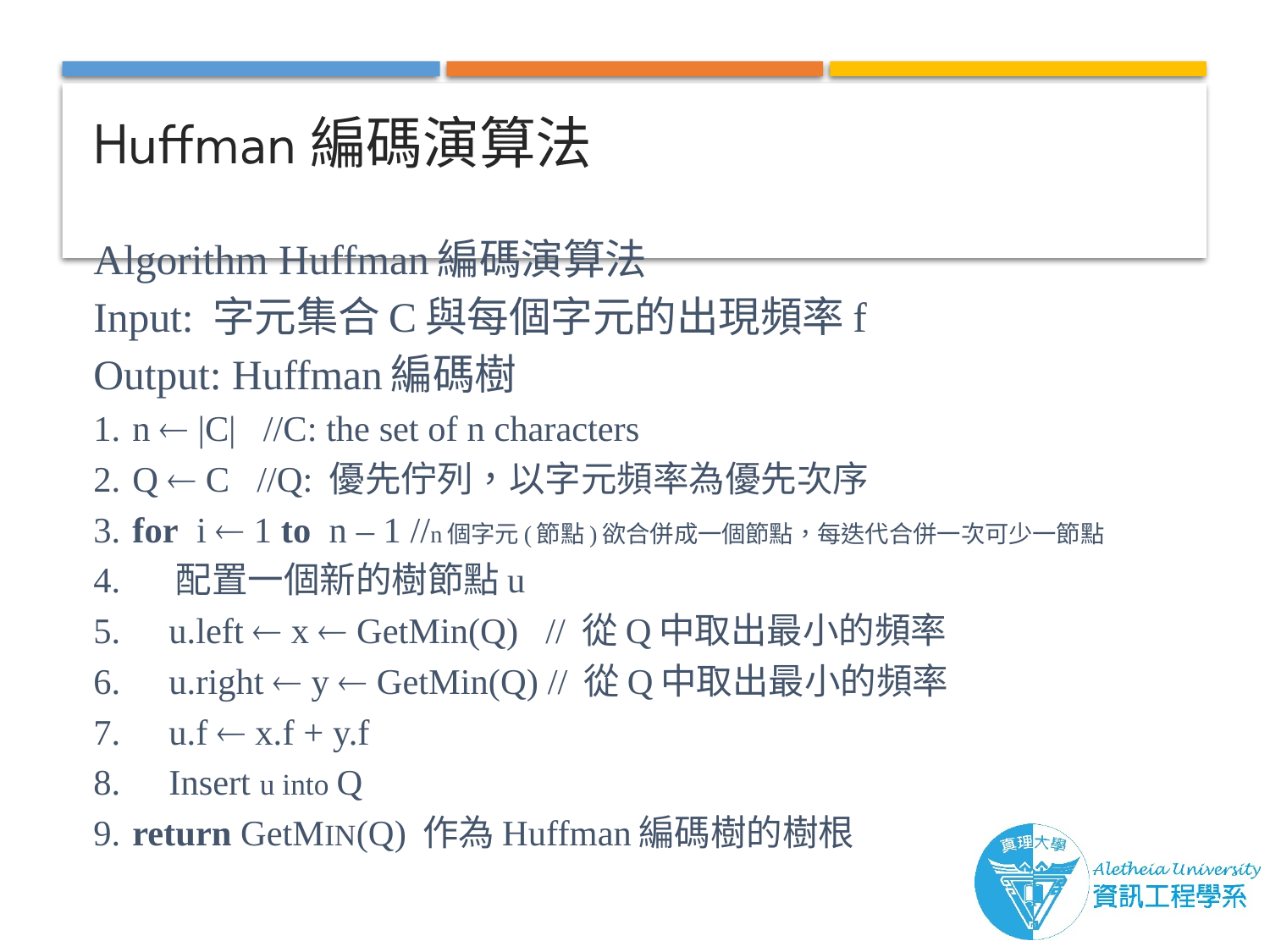

# Huffman編碼演算法
Algorithm Huffman編碼演算法
Input: 字元集合C與每個字元的出現頻率f
Output: Huffman編碼樹
1.	n ← |C|   //C: the set of n characters
2.	Q ← C   //Q: 優先佇列，以字元頻率為優先次序
3.	for  i ← 1 to  n – 1 //n個字元(節點)欲合併成一個節點，每迭代合併一次可少一節點
4.	    配置一個新的樹節點u
5.	    u.left ← x ← GetMin(Q)   // 從Q中取出最小的頻率
6.	    u.right ← y ← GetMin(Q) // 從Q中取出最小的頻率
7.	    u.f ← x.f + y.f
8.	    Insert u into Q
9.	return GetMIN(Q) 作為Huffman編碼樹的樹根